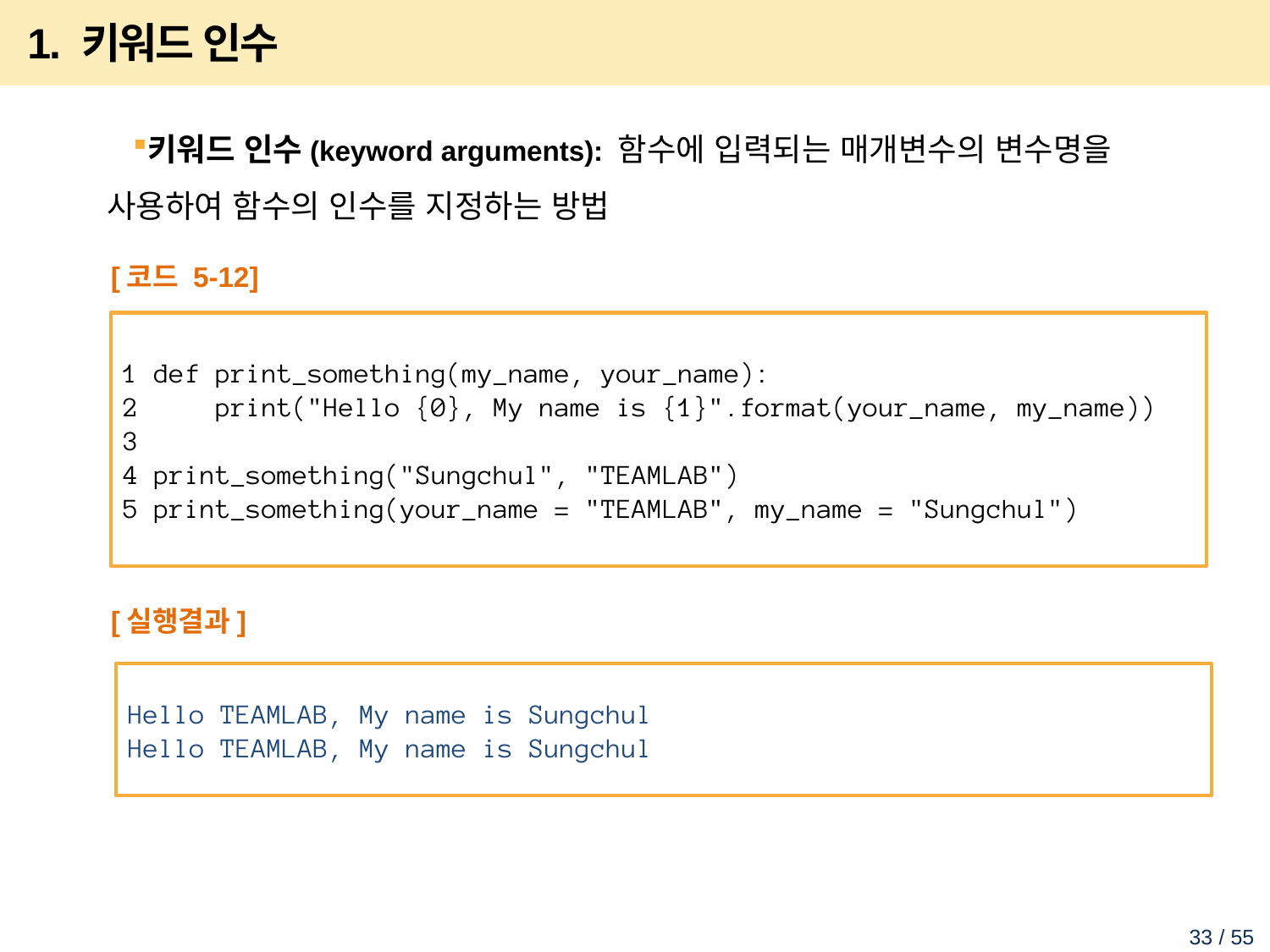

# 1. 키워드 인수
키워드 인수(keyword arguments): 함수에 입력되는 매개변수의 변수명을 사용하여 함수의 인수를 지정하는 방법
[코드 5-12]
1 def print_something(my_name, your_name):
2     print("Hello {0}, My name is {1}".format(your_name, my_name))
3
4 print_something("Sungchul", "TEAMLAB")
5 print_something(your_name = "TEAMLAB", my_name = "Sungchul")
[실행결과]
Hello TEAMLAB, My name is Sungchul
Hello TEAMLAB, My name is Sungchul